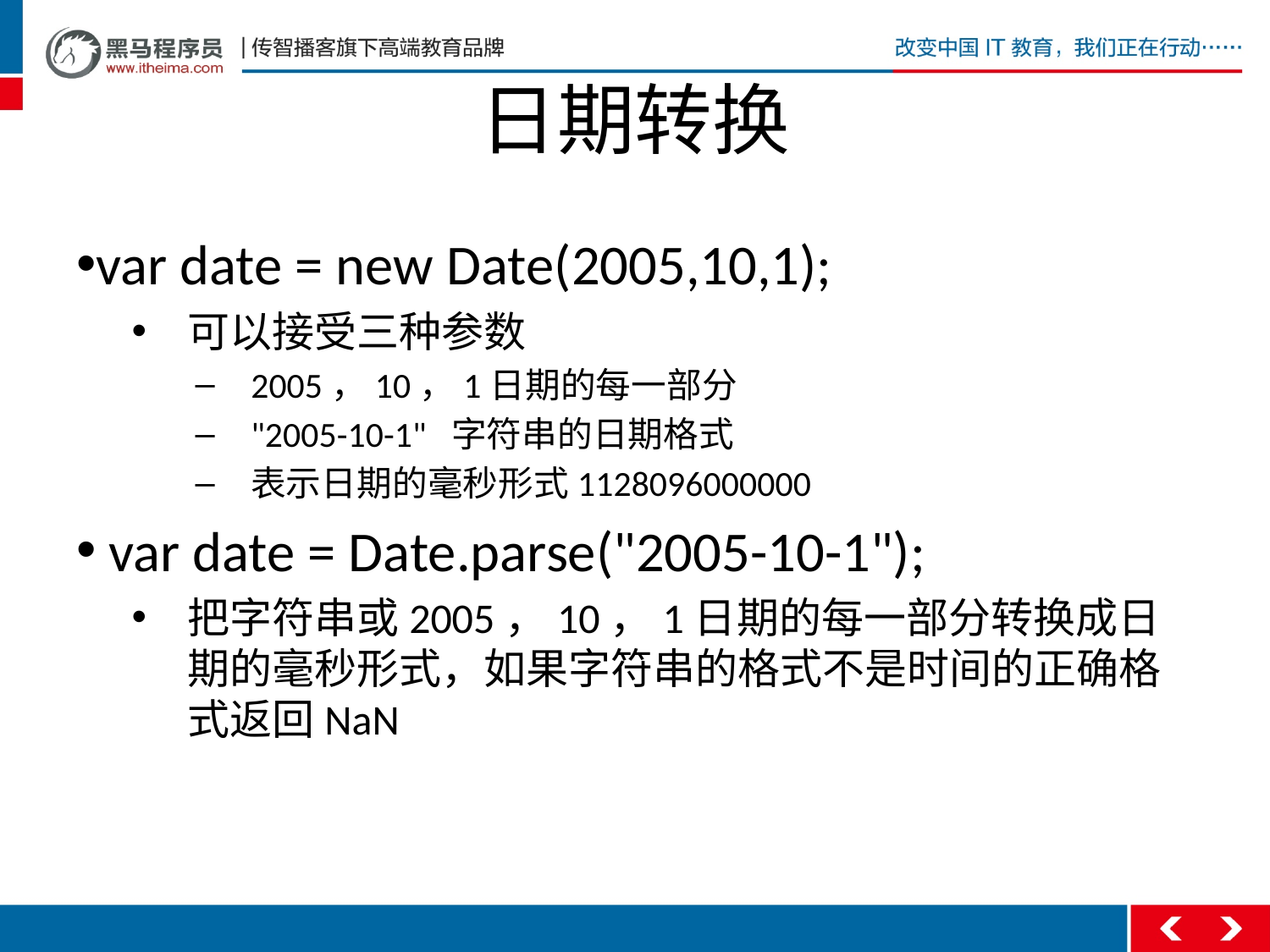

# 日期转换
var date = new Date(2005,10,1);
可以接受三种参数
2005，10，1日期的每一部分
"2005-10-1"  字符串的日期格式
表示日期的毫秒形式1128096000000
 var date = Date.parse("2005-10-1");
把字符串或2005，10，1日期的每一部分转换成日期的毫秒形式，如果字符串的格式不是时间的正确格式返回NaN